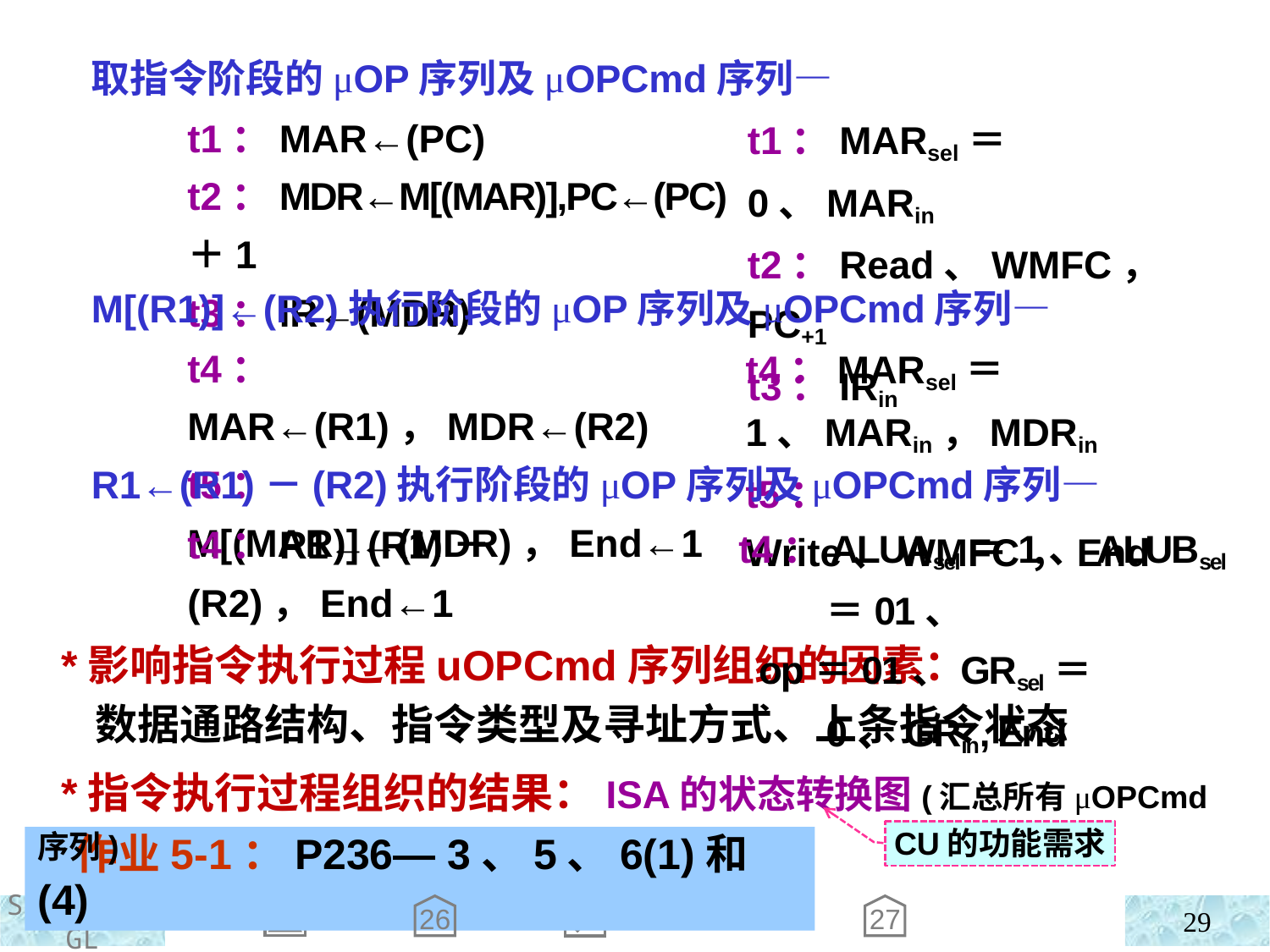

取指令阶段的μOP序列及μOPCmd序列—
t1：MAR←(PC)
t2：MDR←M[(MAR)],PC←(PC)＋1
t3：IR←(MDR)
t1：MARsel＝0、MARin
t2：Read、WMFC，PC+1
t3：IRin
     M[(R1)]←(R2)执行阶段的μOP序列及μOPCmd序列—
t4：MAR←(R1)，MDR←(R2)
t5：M[(MAR)]←(MDR)，End←1
t4：MARsel＝1、MARin，MDRin
t5：Write、WMFC，End
     R1←(R1)－(R2)执行阶段的μOP序列及μOPCmd序列—
t4：R1←(R1)－(R2)，End←1
t4：ALUAsel＝1、ALUBsel＝01、
  op＝01、GRsel＝0、GRin, End
  *影响指令执行过程uOPCmd序列组织的因素：
     数据通路结构、指令类型及寻址方式、上条指令状态
  *指令执行过程组织的结果：ISA的状态转换图(汇总所有μOPCmd序列)
CU的功能需求

   作业5-1：P236— 3、5、6(1)和(4)
26
27

29